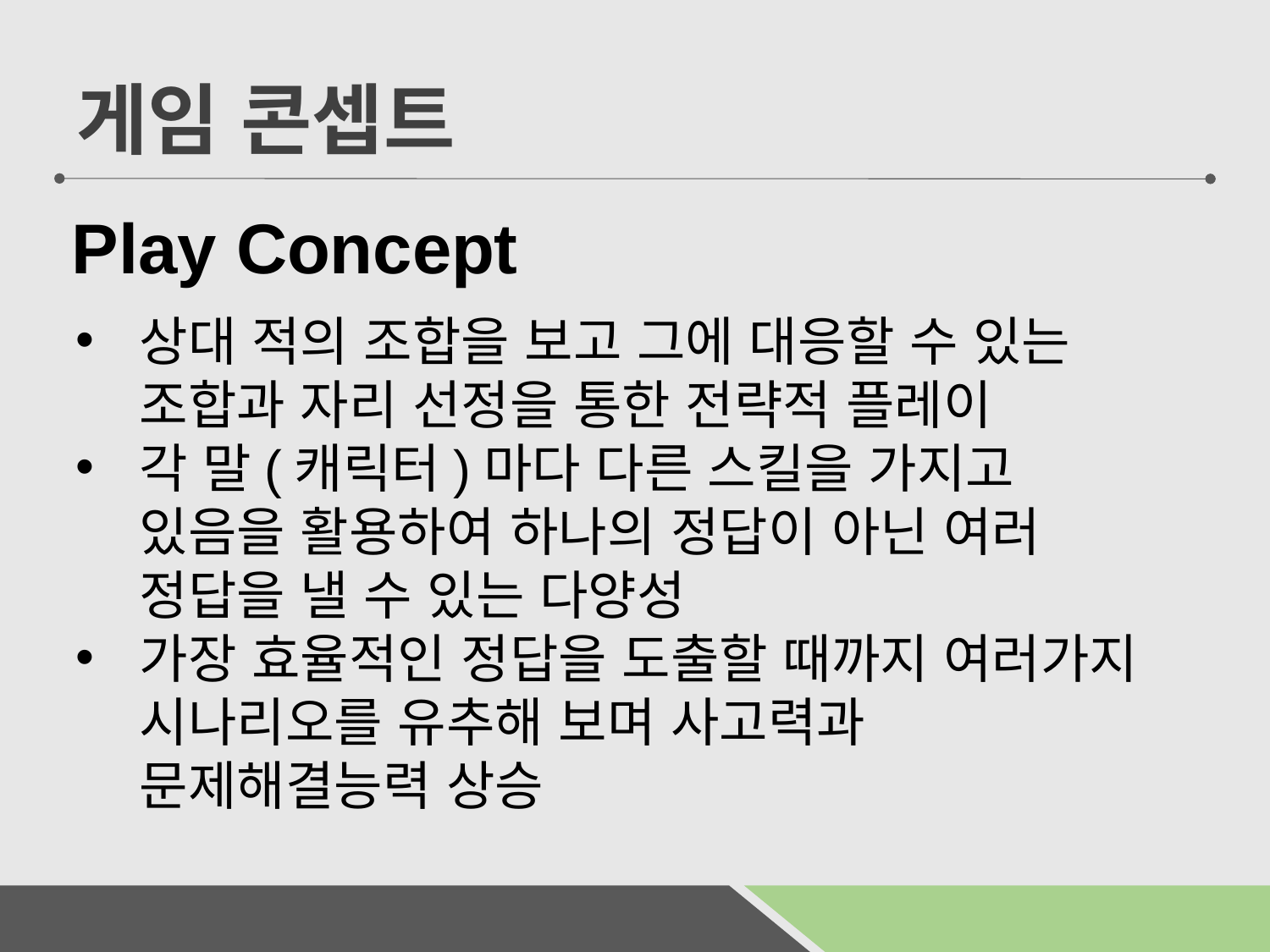

게임 콘셉트
Play Concept
상대 적의 조합을 보고 그에 대응할 수 있는 조합과 자리 선정을 통한 전략적 플레이
각 말(캐릭터)마다 다른 스킬을 가지고 있음을 활용하여 하나의 정답이 아닌 여러 정답을 낼 수 있는 다양성
가장 효율적인 정답을 도출할 때까지 여러가지 시나리오를 유추해 보며 사고력과 문제해결능력 상승